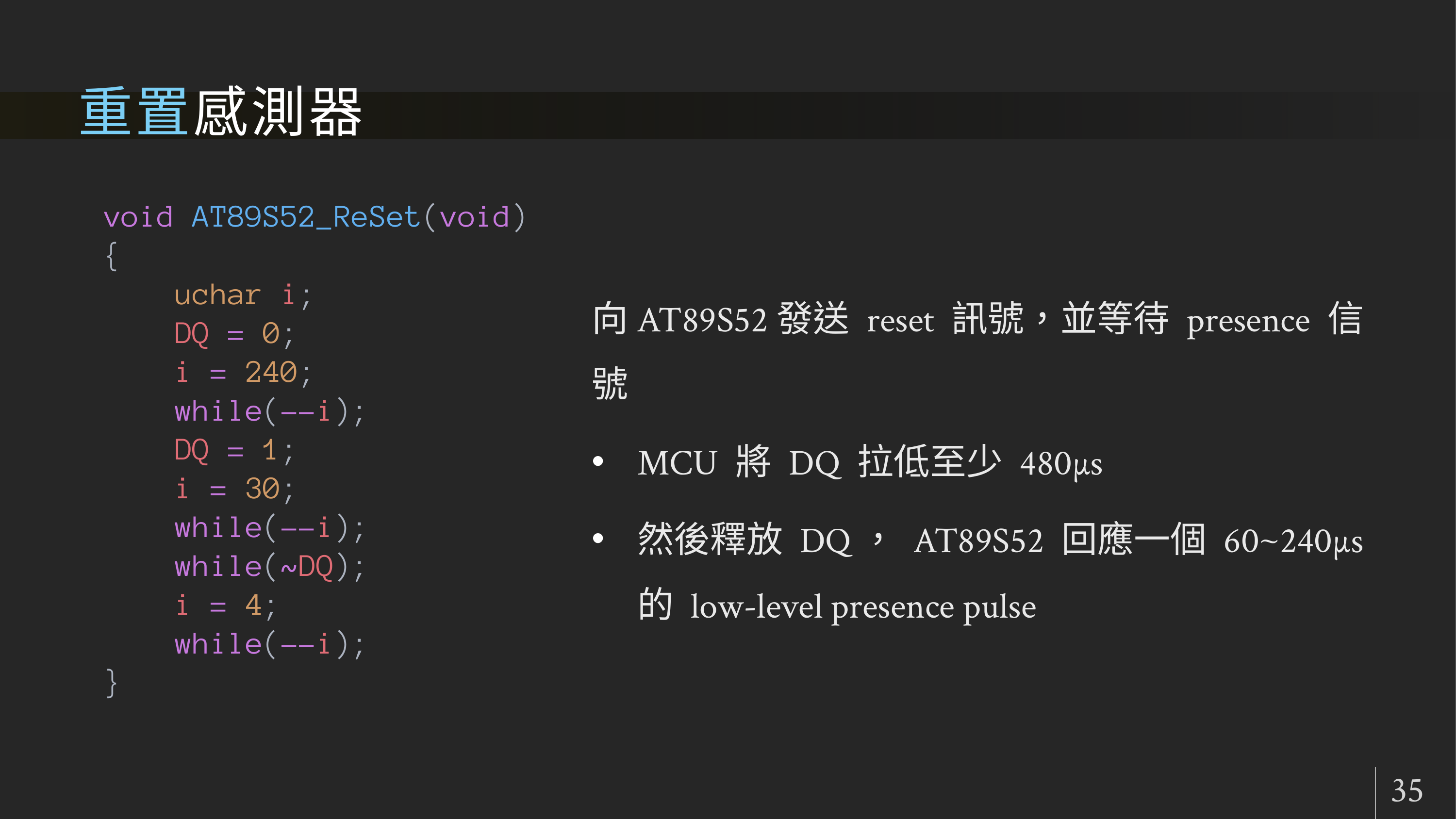

# 重置感測器
void AT89S52_ReSet(void)
{
    uchar i;
    DQ = 0;
    i = 240;
    while(--i);
    DQ = 1;
    i = 30;
    while(--i);
    while(~DQ);
    i = 4;
    while(--i);
}
向AT89S52發送 reset 訊號，並等待 presence 信號
MCU 將 DQ 拉低至少 480μs
然後釋放 DQ， AT89S52 回應一個 60~240μs 的 low-level presence pulse
35